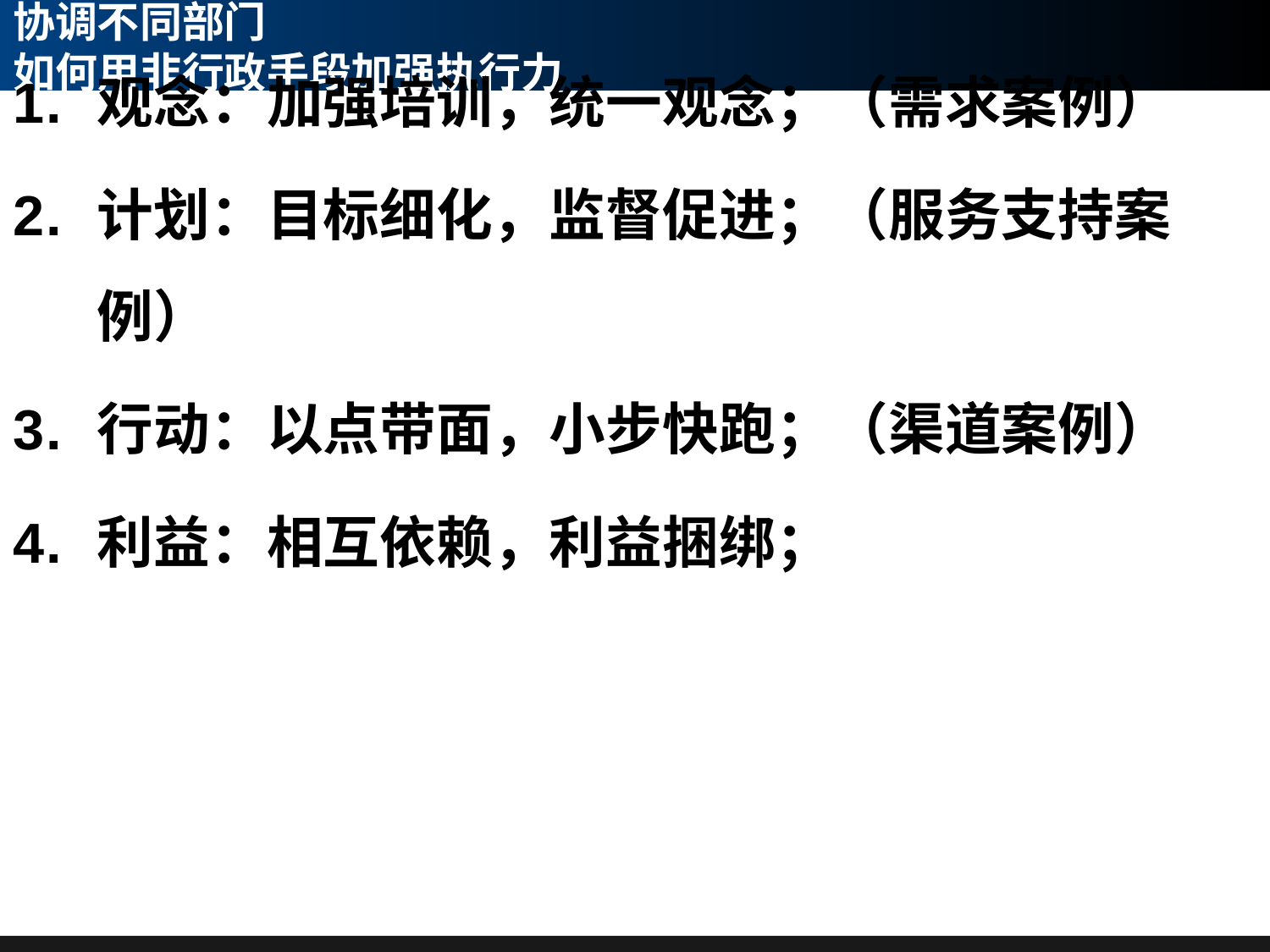

# 协调不同部门 如何用非行政手段加强执行力
观念：加强培训，统一观念；（需求案例）
计划：目标细化，监督促进；（服务支持案例）
行动：以点带面，小步快跑；（渠道案例）
利益：相互依赖，利益捆绑；